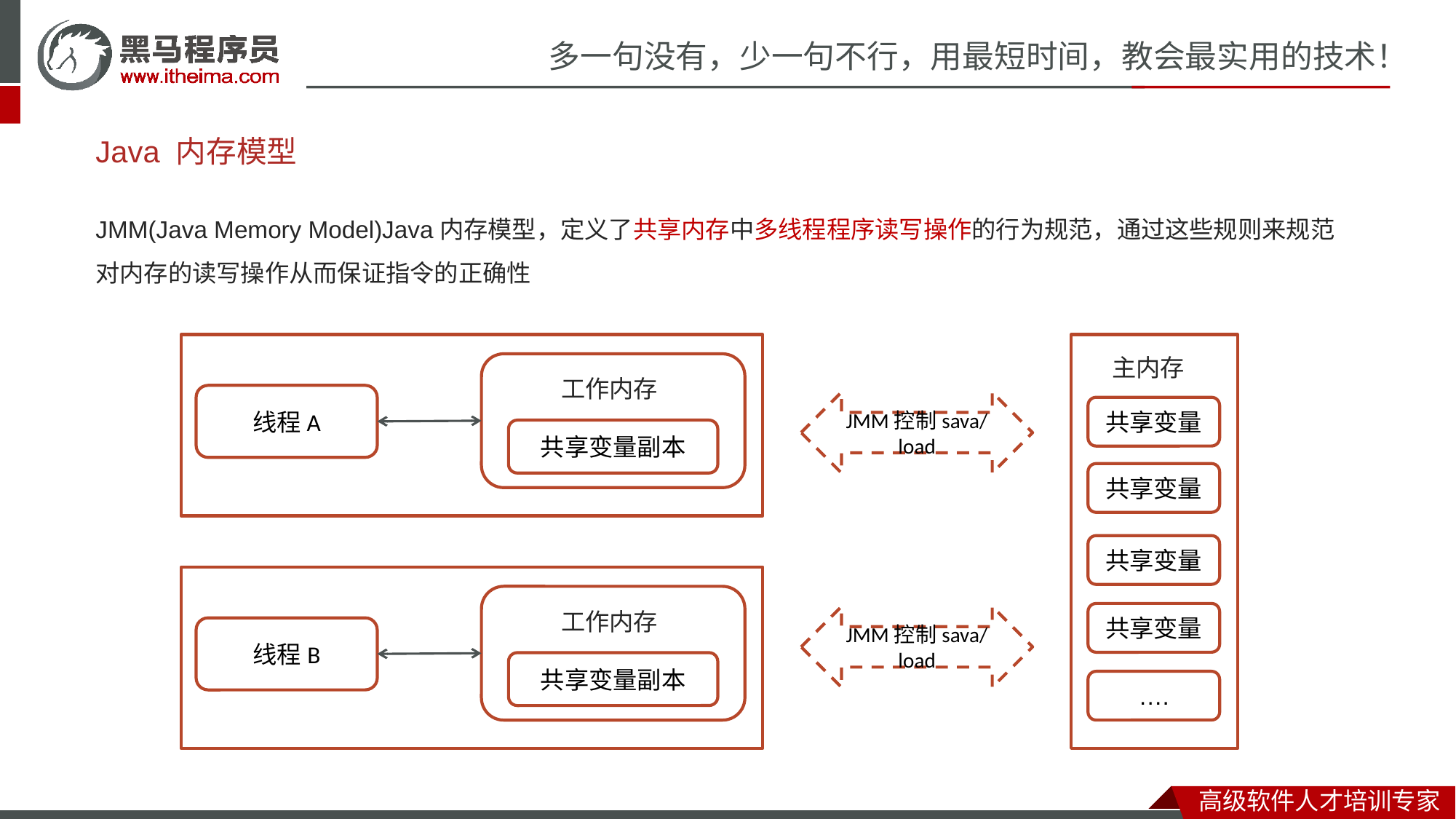

# Java 内存模型
JMM(Java Memory Model)Java内存模型，定义了共享内存中多线程程序读写操作的行为规范，通过这些规则来规范对内存的读写操作从而保证指令的正确性
主内存

工作内存
线程A
共享变量副本

JMM控制sava/load
共享变量
共享变量
共享变量

工作内存
线程B
共享变量副本
共享变量
JMM控制sava/load
….